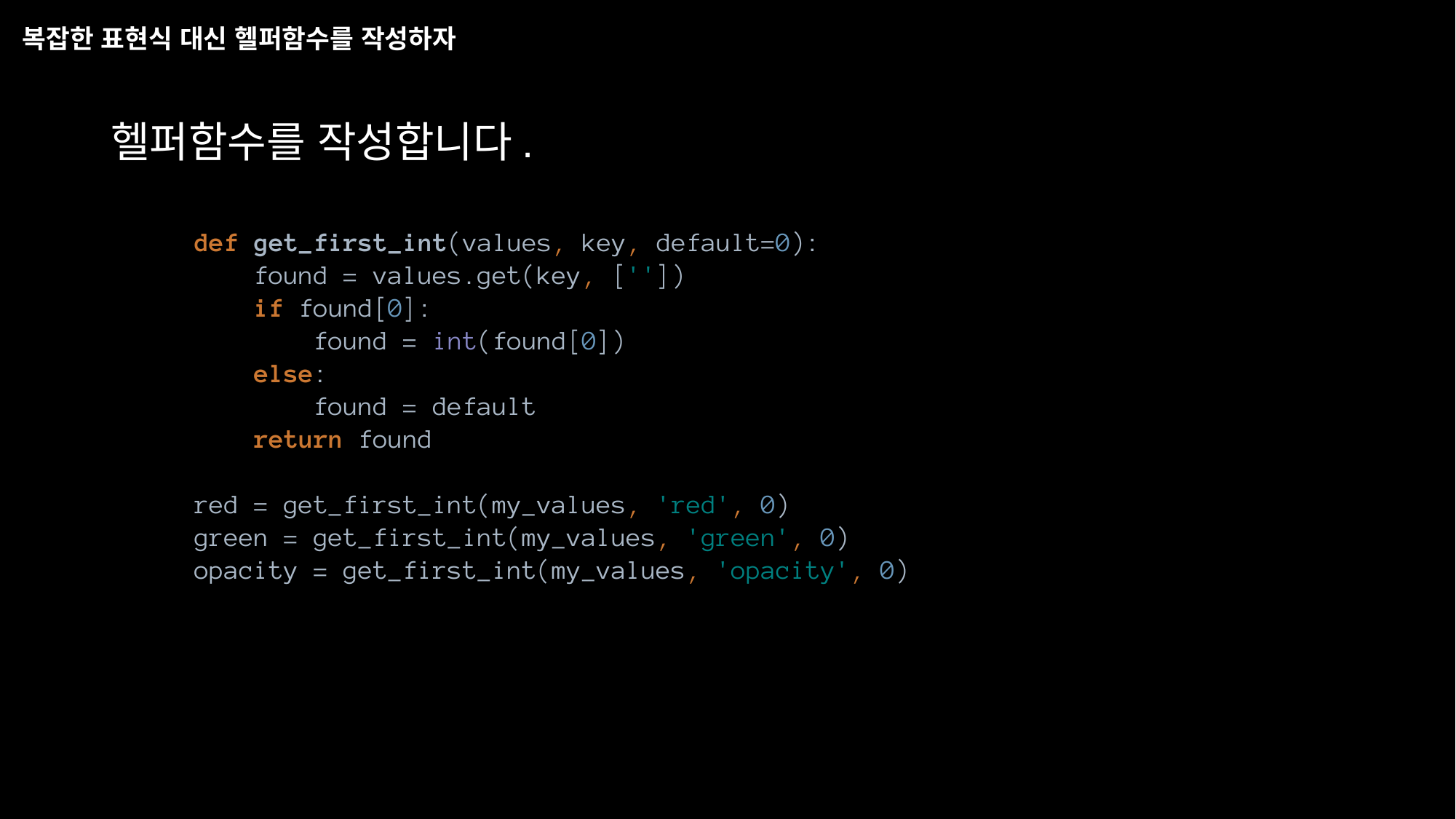

# 복잡한 표현식 대신 헬퍼함수를 작성하자
헬퍼함수를 작성합니다.

def get_first_int(values, key, default=0):
    found = values.get(key, [''])
    if found[0]:
        found = int(found[0])
    else:
        found = default
    return found
red = get_first_int(my_values, 'red', 0)
green = get_first_int(my_values, 'green', 0)
opacity = get_first_int(my_values, 'opacity', 0)